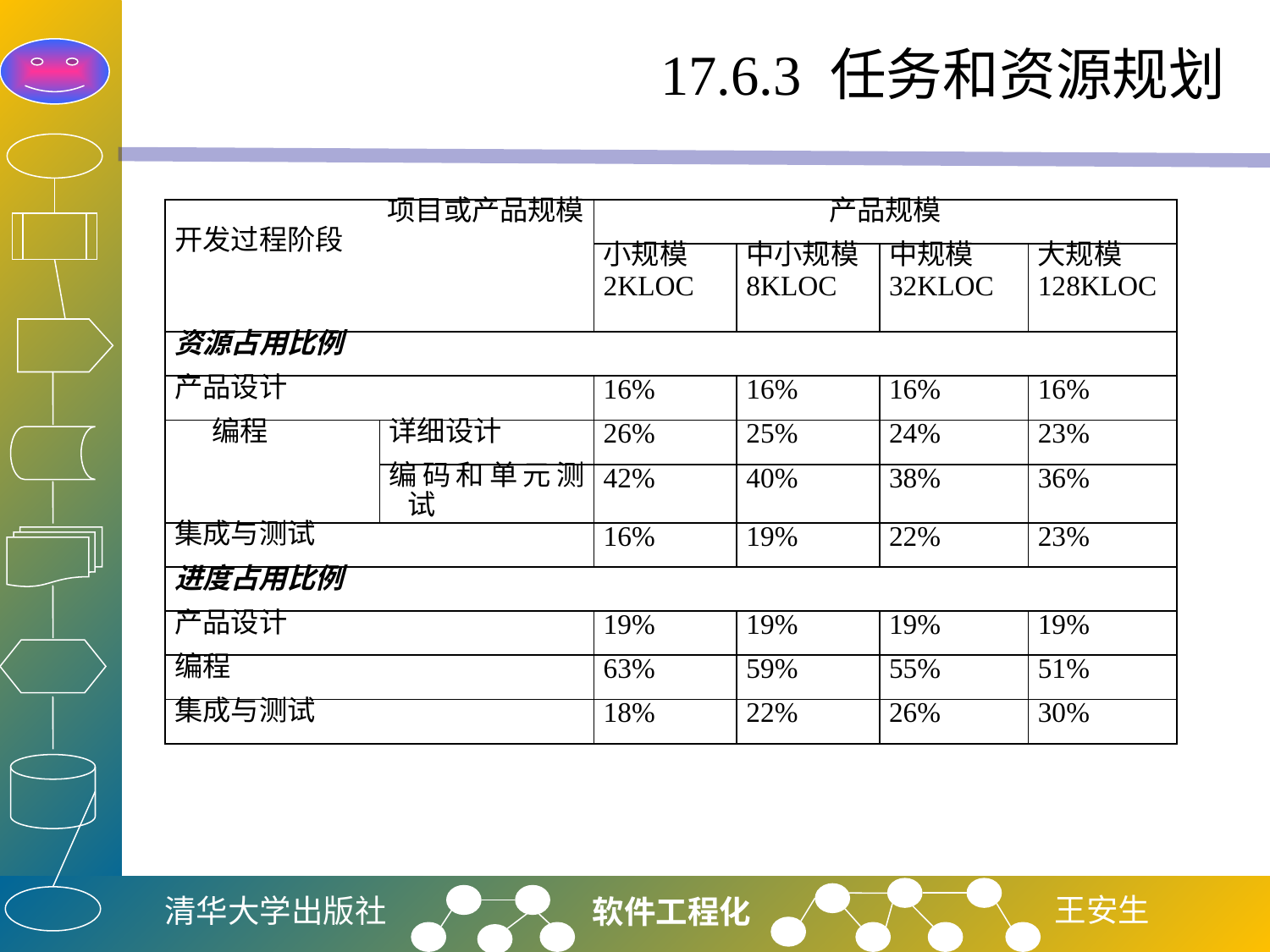

# 17.6.3 任务和资源规划
| 项目或产品规模 开发过程阶段 |  | 产品规模 |  |  |  |
| --- | --- | --- | --- | --- | --- |
|  |  | 小规模 2KLOC | 中小规模 8KLOC | 中规模 32KLOC | 大规模 128KLOC |
| 资源占用比例 |  |  |  |  |  |
| 产品设计 |  | 16% | 16% | 16% | 16% |
| 编程 | 详细设计 | 26% | 25% | 24% | 23% |
|  | 编码和单元测试 | 42% | 40% | 38% | 36% |
| 集成与测试 |  | 16% | 19% | 22% | 23% |
| 进度占用比例 |  |  |  |  |  |
| 产品设计 |  | 19% | 19% | 19% | 19% |
| 编程 |  | 63% | 59% | 55% | 51% |
| 集成与测试 |  | 18% | 22% | 26% | 30% |